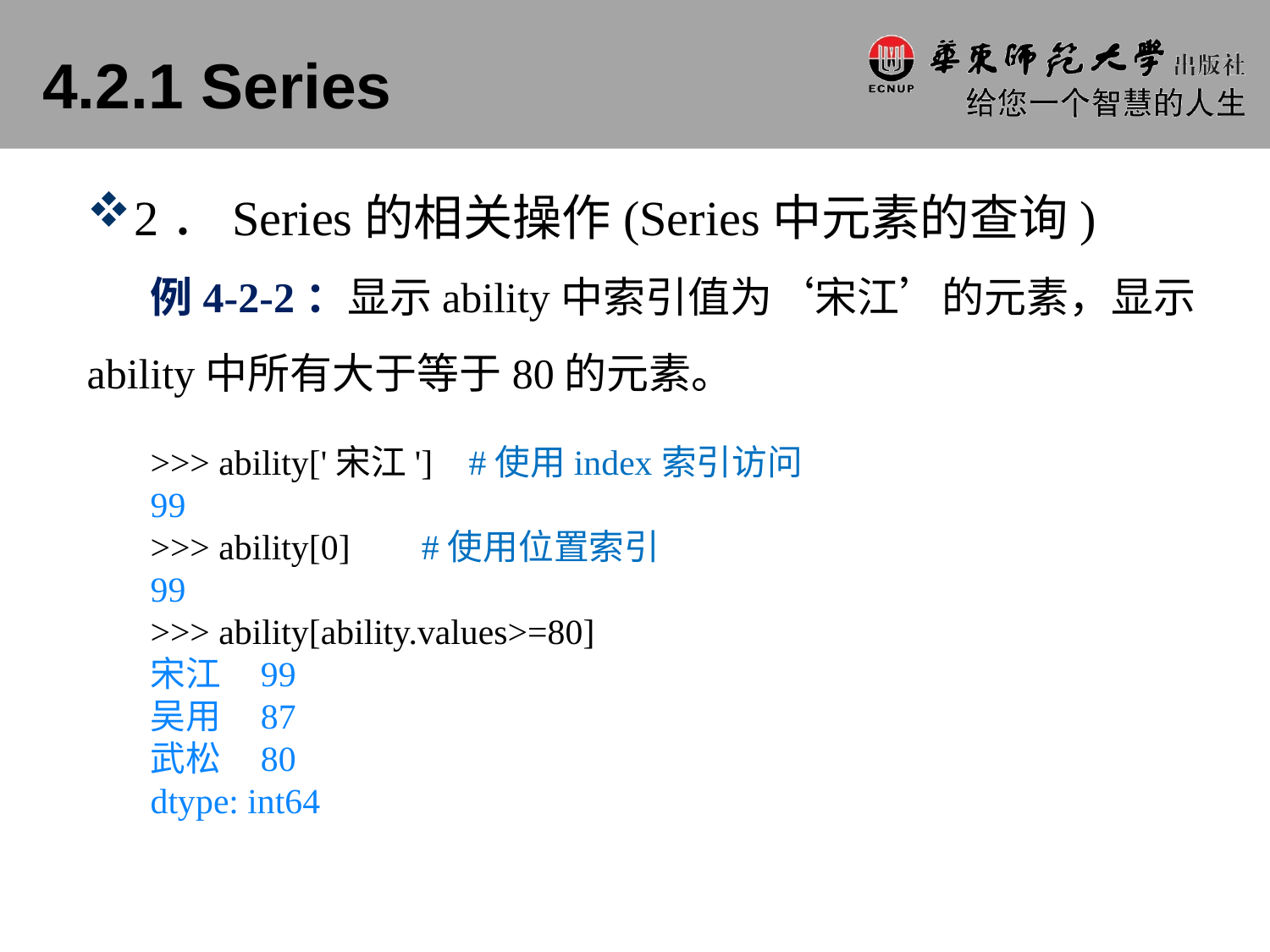

# 4.2.1 Series
2．Series的相关操作(Series中元素的查询)
例4-2-2：显示ability中索引值为‘宋江’的元素，显示ability中所有大于等于80的元素。

>>> ability['宋江']    #使用index索引访问
99
>>> ability[0]        #使用位置索引
99
>>> ability[ability.values>=80]
宋江    99
吴用    87
武松    80
dtype: int64